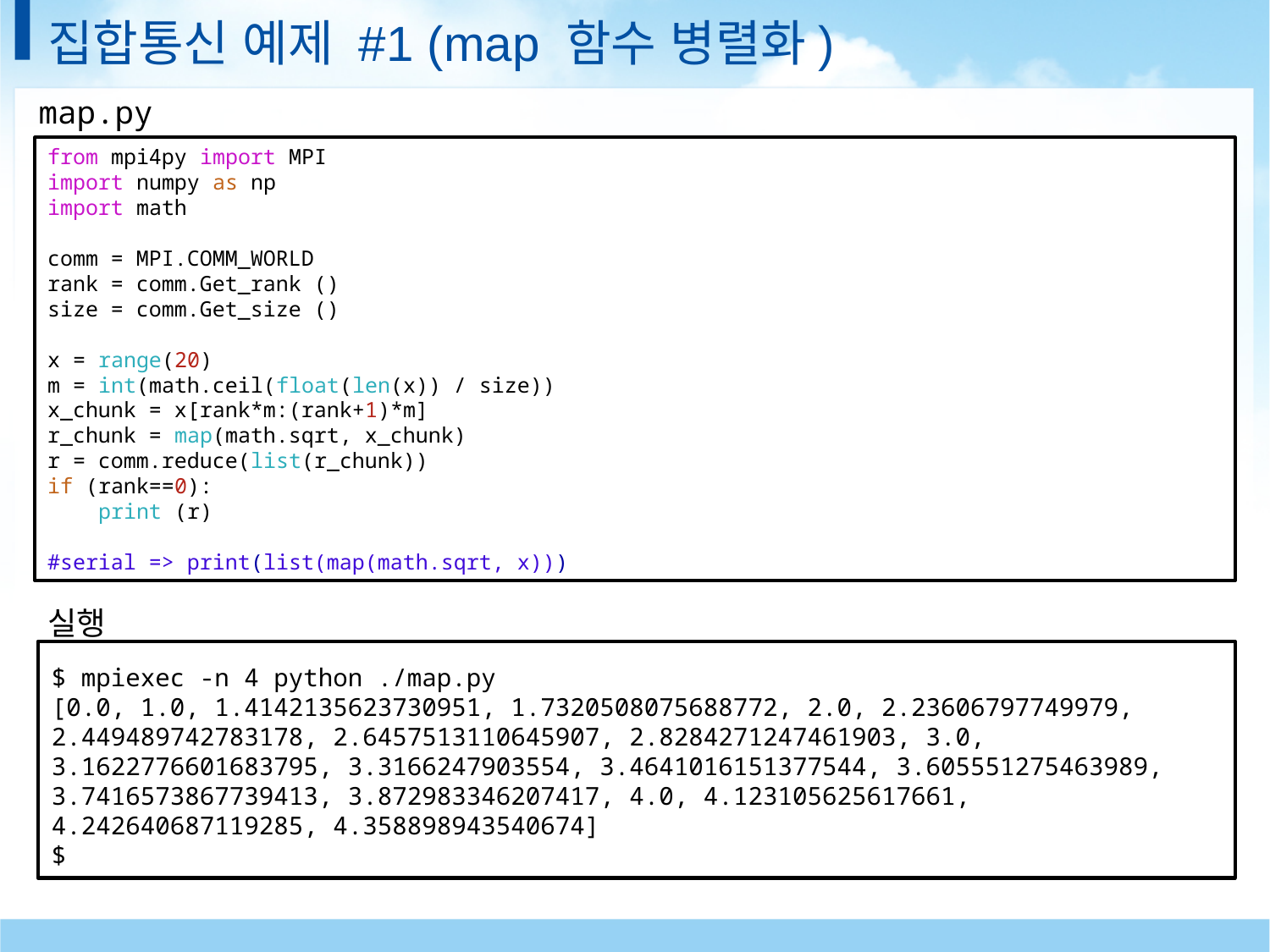

# 집합통신 예제 #1 (map 함수 병렬화)
map.py
from mpi4py import MPI
import numpy as np
import math
comm = MPI.COMM_WORLD
rank = comm.Get_rank ()
size = comm.Get_size ()

x = range(20)
m = int(math.ceil(float(len(x)) / size))
x_chunk = x[rank*m:(rank+1)*m]
r_chunk = map(math.sqrt, x_chunk)
r = comm.reduce(list(r_chunk))
if (rank==0):
    print (r)

#serial => print(list(map(math.sqrt, x)))
실행

$ mpiexec -n 4 python ./map.py
[0.0, 1.0, 1.4142135623730951, 1.7320508075688772, 2.0, 2.23606797749979,
2.449489742783178, 2.6457513110645907, 2.8284271247461903, 3.0,
3.1622776601683795, 3.3166247903554, 3.4641016151377544, 3.605551275463989,
3.7416573867739413, 3.872983346207417, 4.0, 4.123105625617661,
4.242640687119285, 4.358898943540674]
$